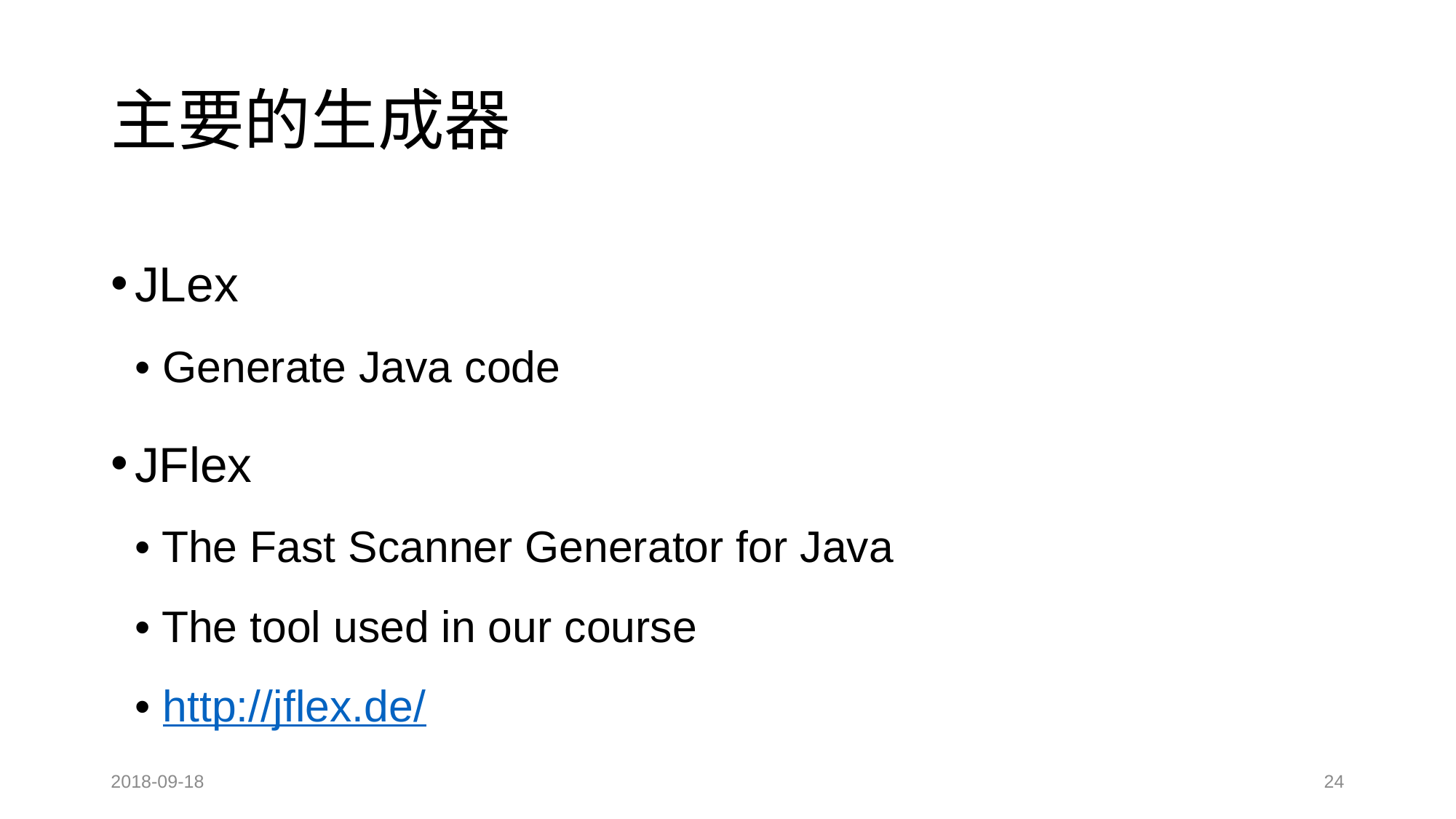

# 主要的生成器
JLex
• Generate Java code
JFlex
• The Fast Scanner Generator for Java
• The tool used in our course
• http://jflex.de/
2018-09-18
24